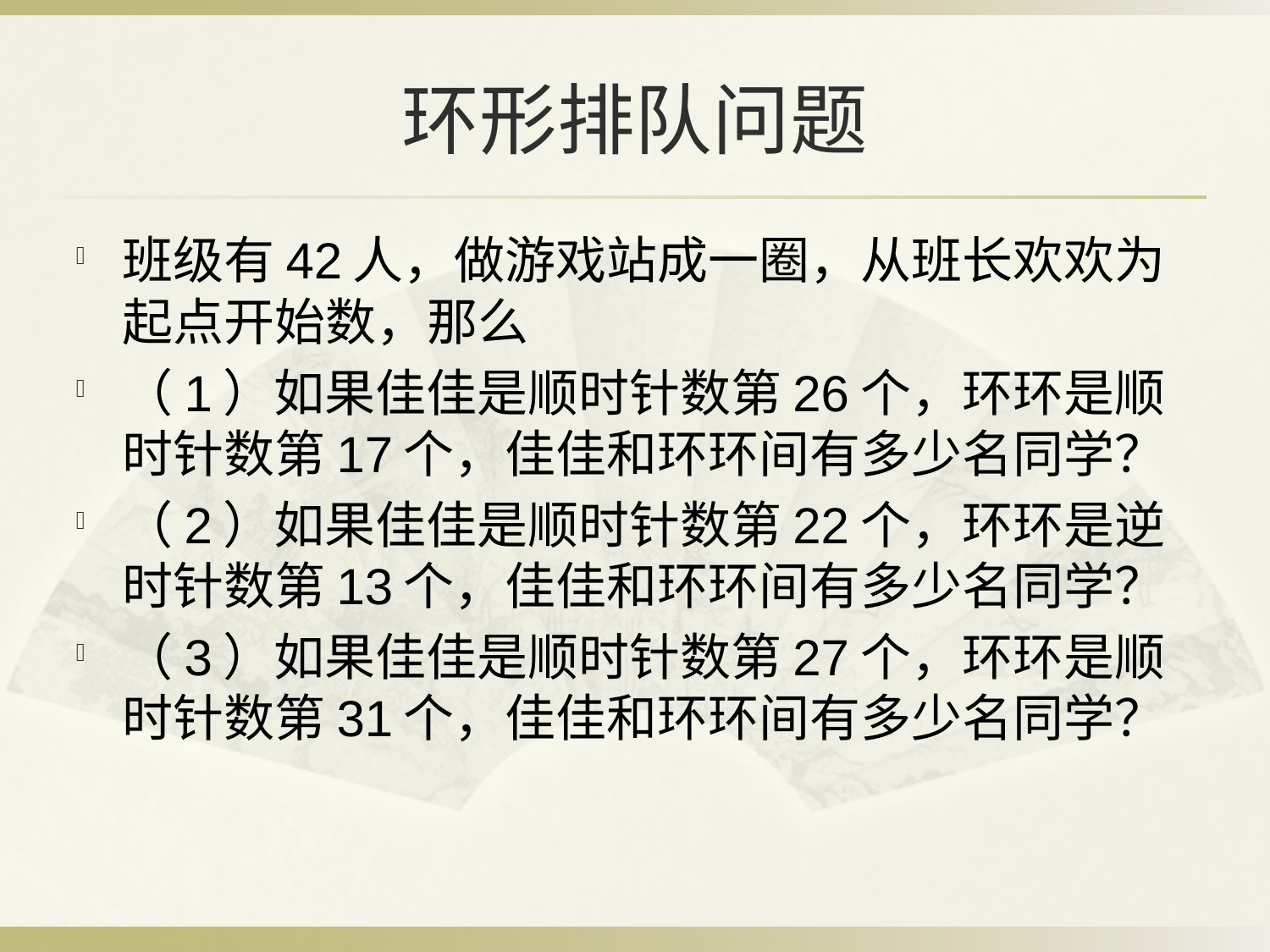

# 环形排队问题
班级有42人，做游戏站成一圈，从班长欢欢为起点开始数，那么
（1）如果佳佳是顺时针数第26个，环环是顺时针数第17个，佳佳和环环间有多少名同学？
（2）如果佳佳是顺时针数第22个，环环是逆时针数第13个，佳佳和环环间有多少名同学？
（3）如果佳佳是顺时针数第27个，环环是顺时针数第31个，佳佳和环环间有多少名同学？